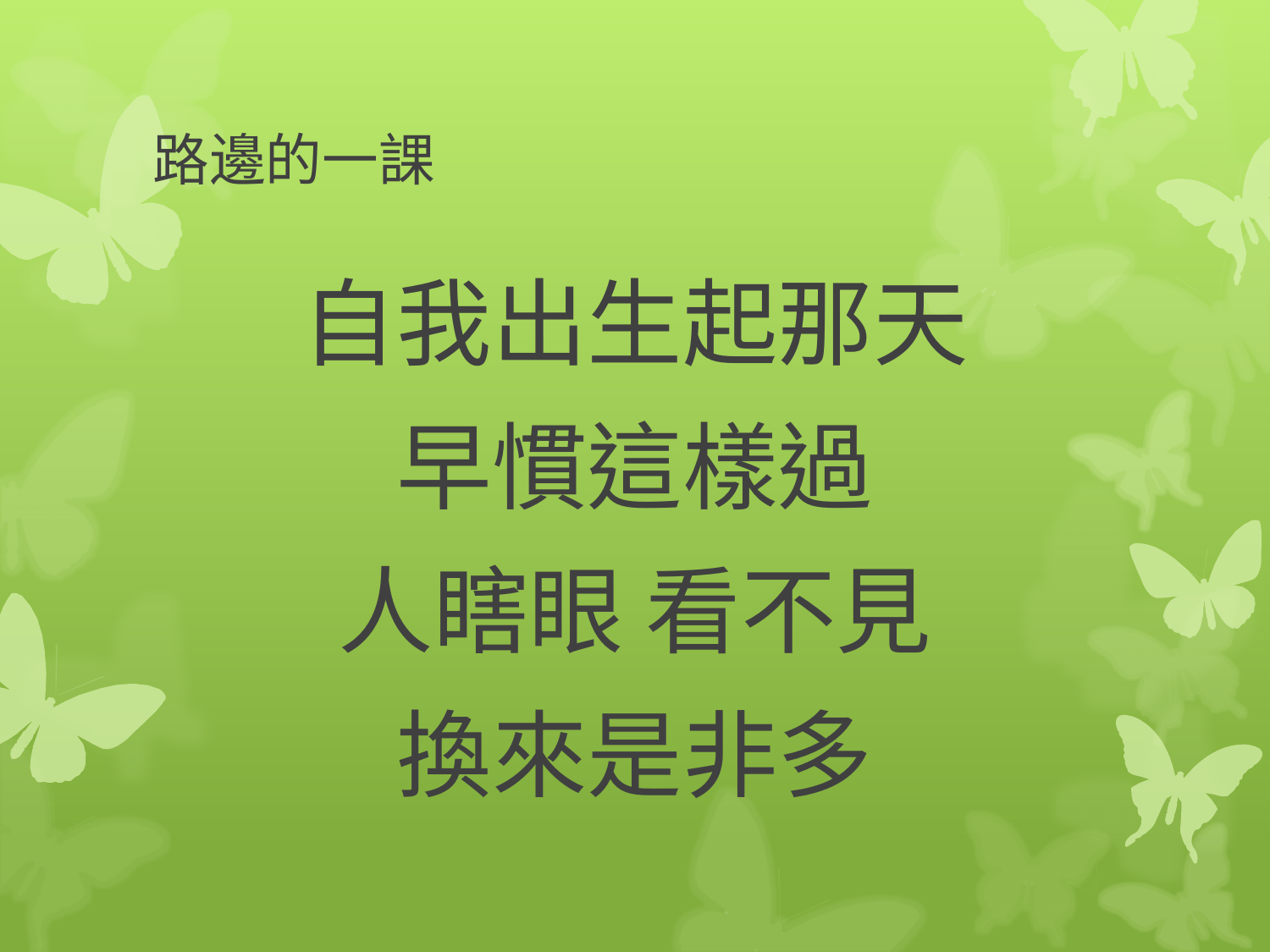

# 路邊的一課
自我出生起那天
早慣這樣過
人瞎眼 看不見
換來是非多